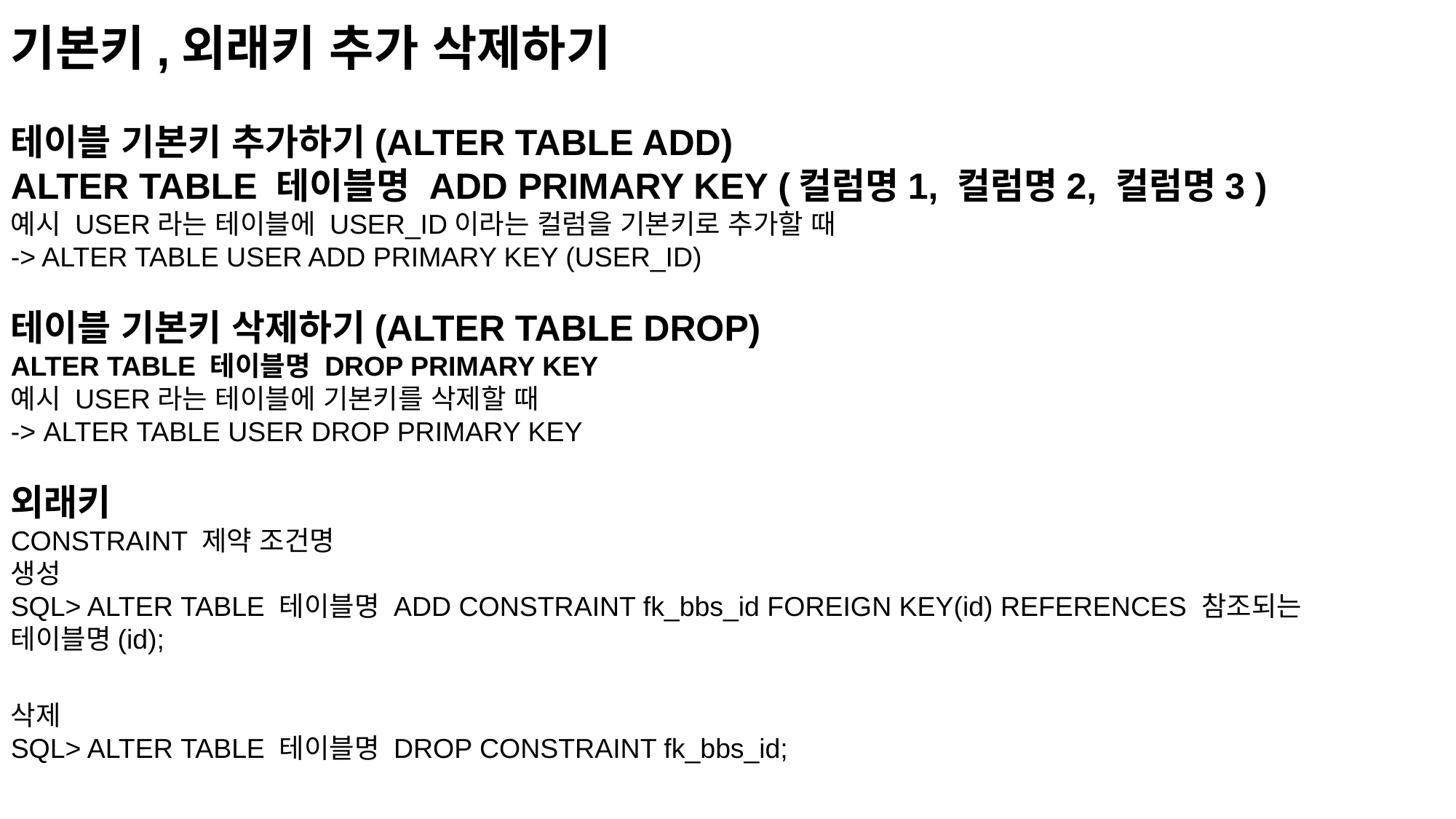

기본키,외래키 추가 삭제하기

테이블 기본키 추가하기(ALTER TABLE ADD)
ALTER TABLE 테이블명 ADD PRIMARY KEY (컬럼명1, 컬럼명2, 컬럼명3 )
예시 USER라는 테이블에 USER_ID이라는 컬럼을 기본키로 추가할 때
-> ALTER TABLE USER ADD PRIMARY KEY (USER_ID)

테이블 기본키 삭제하기(ALTER TABLE DROP)
ALTER TABLE 테이블명 DROP PRIMARY KEY
예시 USER라는 테이블에 기본키를 삭제할 때
-> ALTER TABLE USER DROP PRIMARY KEY

외래키
CONSTRAINT 제약 조건명
생성
SQL> ALTER TABLE 테이블명 ADD CONSTRAINT fk_bbs_id FOREIGN KEY(id) REFERENCES 참조되는 테이블명(id);
삭제
SQL> ALTER TABLE 테이블명 DROP CONSTRAINT fk_bbs_id;